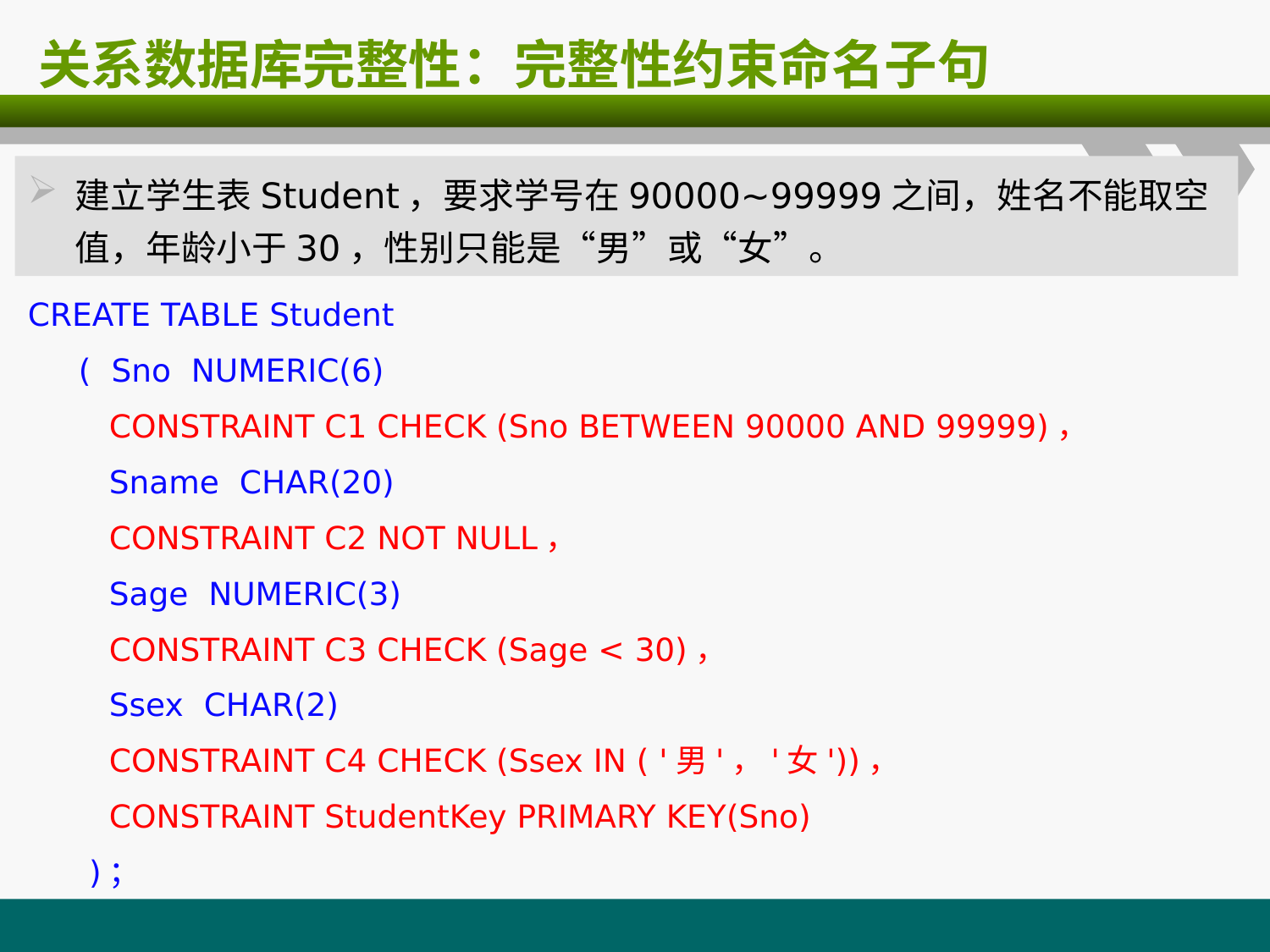

# 关系数据库完整性：完整性约束命名子句
建立学生表Student，要求学号在90000~99999之间，姓名不能取空值，年龄小于30，性别只能是“男”或“女”。
CREATE TABLE Student
     (  Sno  NUMERIC(6)
        CONSTRAINT C1 CHECK (Sno BETWEEN 90000 AND 99999)，
        Sname  CHAR(20)
        CONSTRAINT C2 NOT NULL，
        Sage  NUMERIC(3)
        CONSTRAINT C3 CHECK (Sage < 30)，
        Ssex  CHAR(2)
        CONSTRAINT C4 CHECK (Ssex IN ( '男'，'女'))，
        CONSTRAINT StudentKey PRIMARY KEY(Sno)
      )；